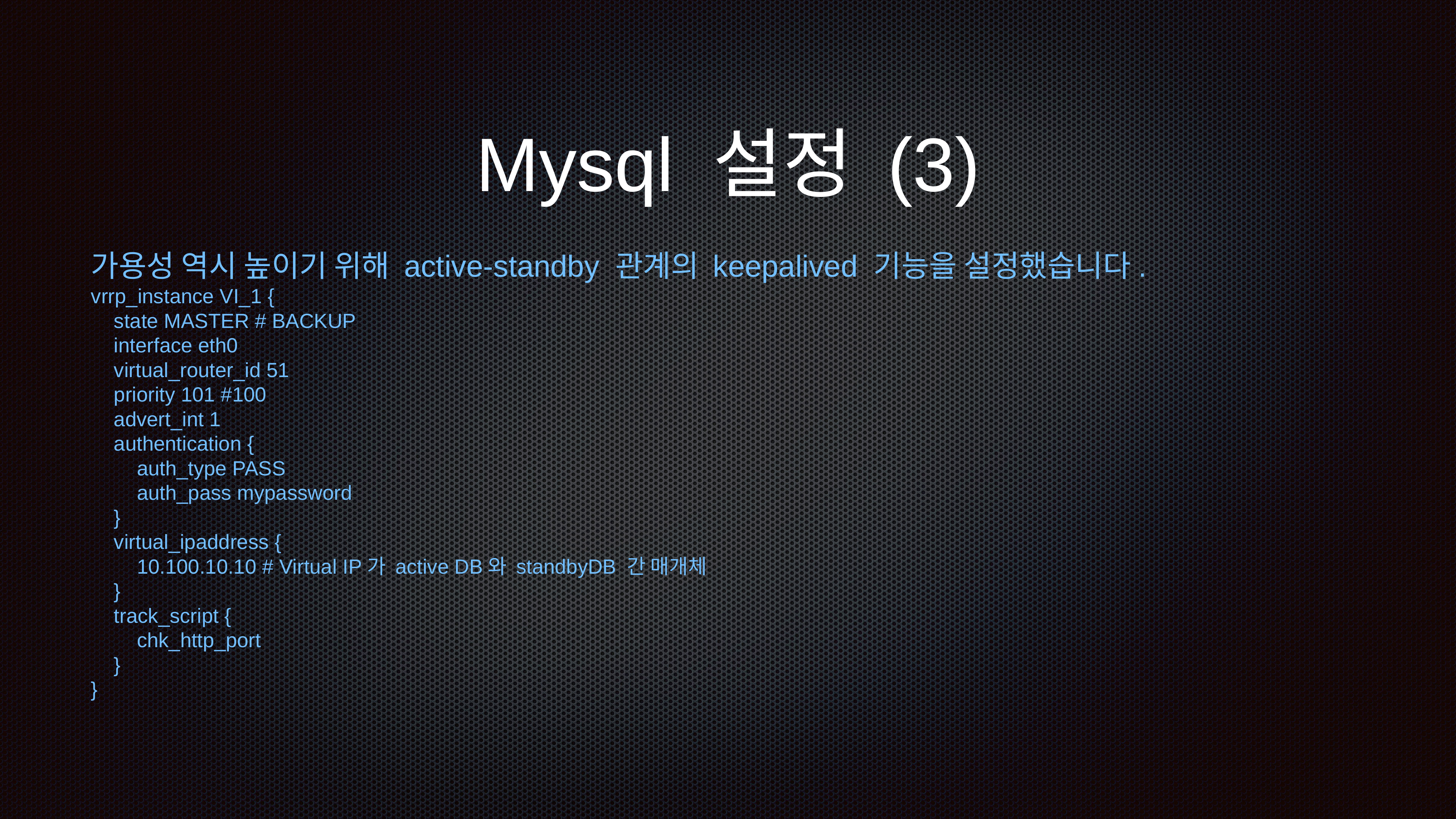

# Mysql 설정 (3)
가용성 역시 높이기 위해 active-standby 관계의 keepalived 기능을 설정했습니다.
vrrp_instance VI_1 {
    state MASTER # BACKUP
    interface eth0
    virtual_router_id 51
    priority 101 #100
    advert_int 1
    authentication {
        auth_type PASS
        auth_pass mypassword
    }
    virtual_ipaddress {
        10.100.10.10 # Virtual IP가 active DB와 standbyDB 간 매개체
    }
    track_script {
        chk_http_port
    }
}